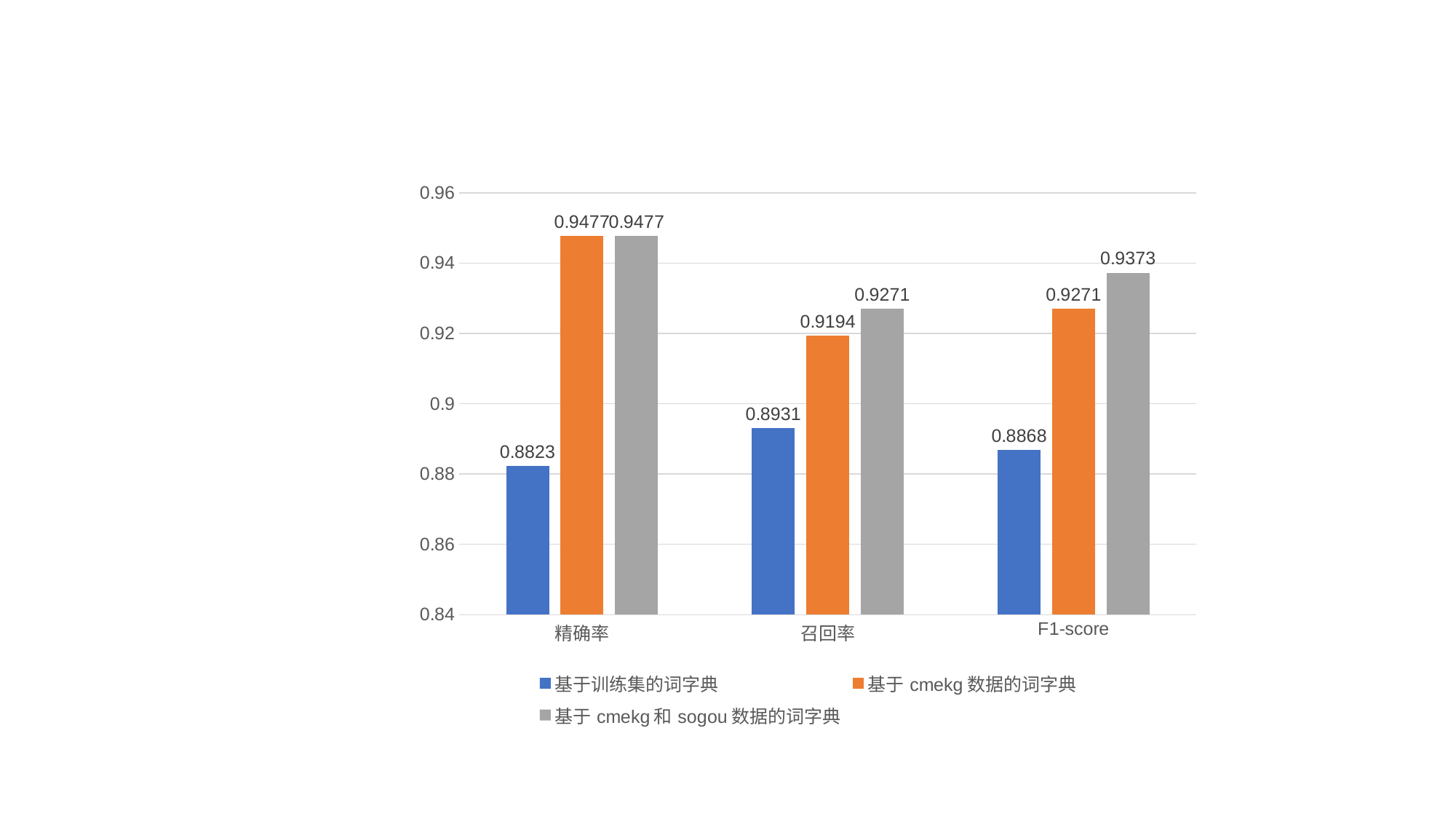

### Chart

| Category | 基于训练集的词字典 | 基于cmekg数据的词字典 | 基于cmekg和sogou数据的词字典 |
|---|---|---|---|
| 精确率 | 0.8823 | 0.9477 | 0.9477 |
| 召回率 | 0.8931 | 0.9194 | 0.9271 |
| F1-score | 0.8868 | 0.9271 | 0.9373 |